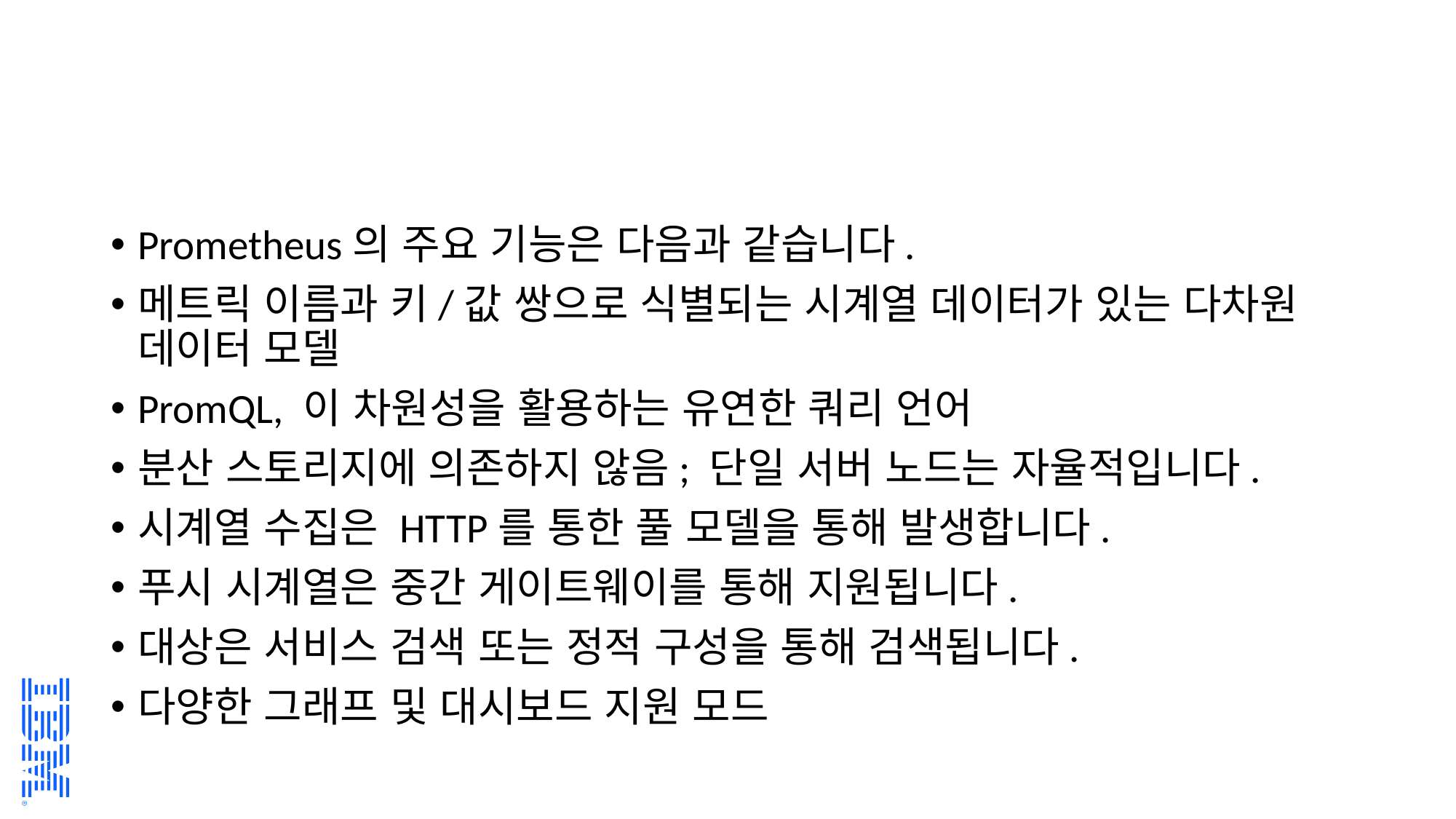

#
Prometheus의 주요 기능은 다음과 같습니다.
메트릭 이름과 키/값 쌍으로 식별되는 시계열 데이터가 있는 다차원 데이터 모델
PromQL, 이 차원성을 활용하는 유연한 쿼리 언어
분산 스토리지에 의존하지 않음; 단일 서버 노드는 자율적입니다.
시계열 수집은 HTTP를 통한 풀 모델을 통해 발생합니다.
푸시 시계열은 중간 게이트웨이를 통해 지원됩니다.
대상은 서비스 검색 또는 정적 구성을 통해 검색됩니다.
다양한 그래프 및 대시보드 지원 모드